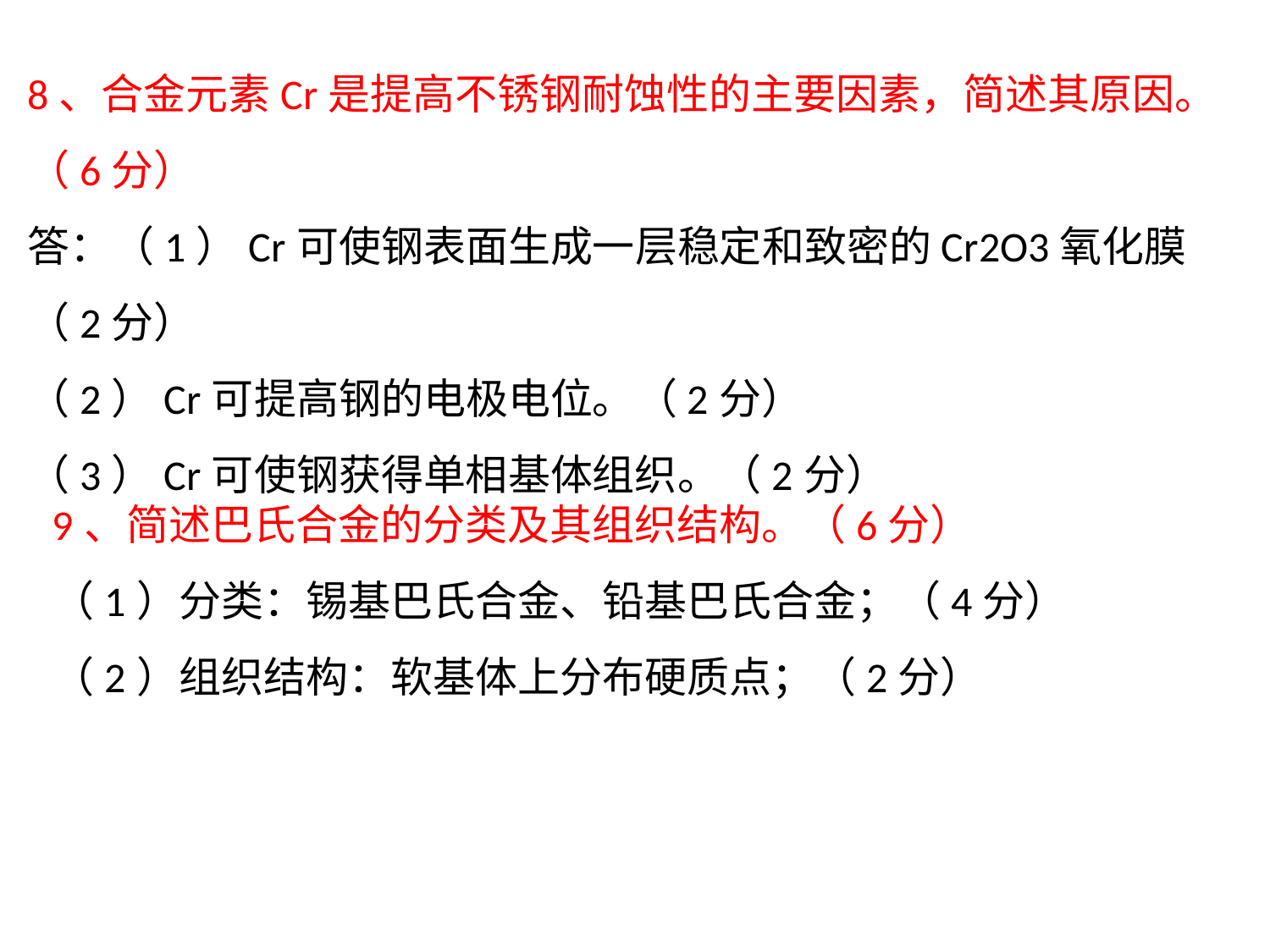

8、合金元素Cr是提高不锈钢耐蚀性的主要因素，简述其原因。 （6分）
答：（1）Cr可使钢表面生成一层稳定和致密的Cr2O3氧化膜（2分）
（2）Cr可提高钢的电极电位。（2分）
（3）Cr可使钢获得单相基体组织。（2分）

9、简述巴氏合金的分类及其组织结构。（6分）
（1）分类：锡基巴氏合金、铅基巴氏合金；（4分）
（2）组织结构：软基体上分布硬质点；（2分）